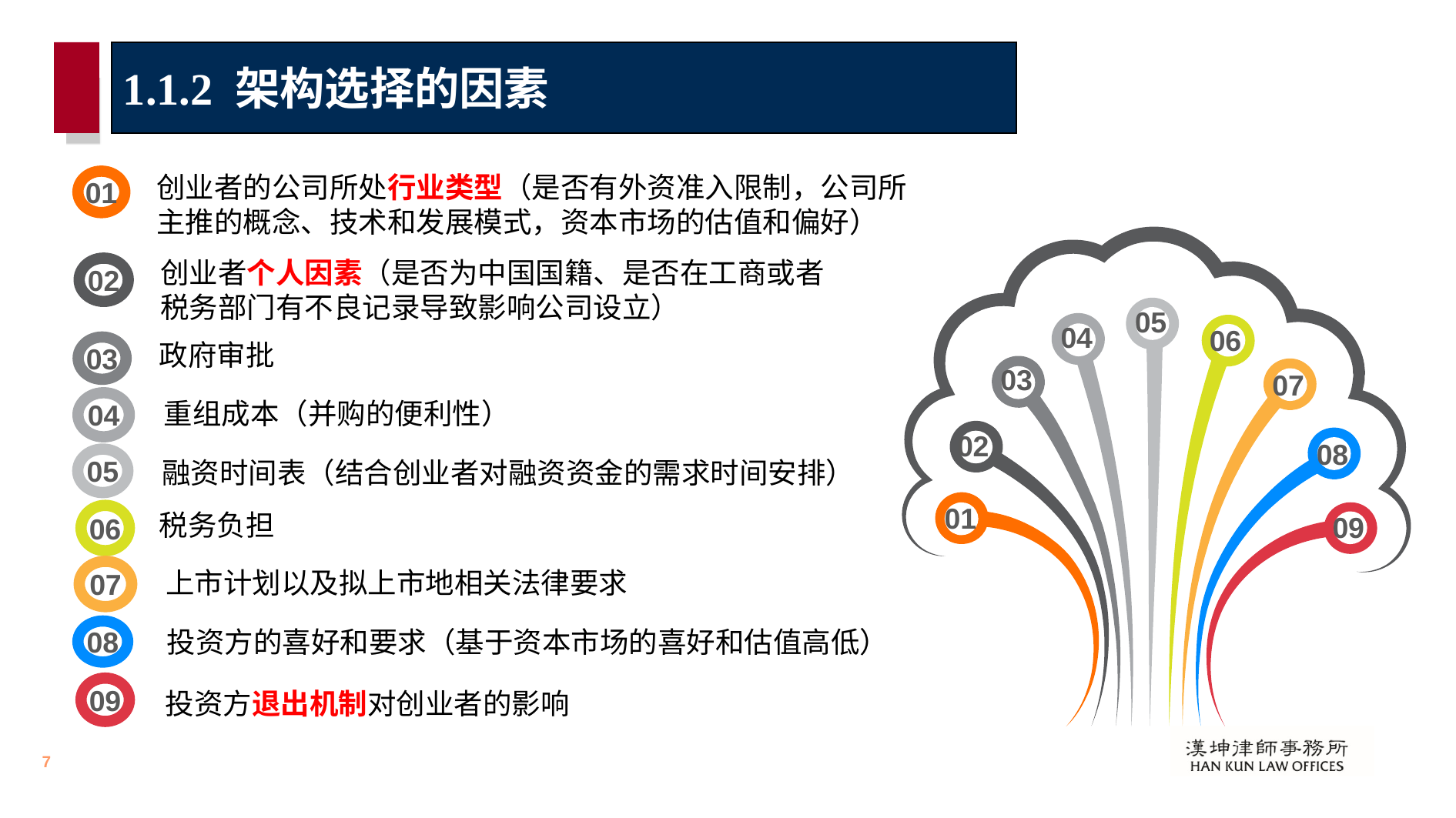

# 1.1.2 架构选择的因素
创业者的公司所处行业类型（是否有外资准入限制，公司所
主推的概念、技术和发展模式，资本市场的估值和偏好）
01
创业者个人因素（是否为中国国籍、是否在工商或者
税务部门有不良记录导致影响公司设立）
02
政府审批
03
重组成本（并购的便利性）
04
05
融资时间表（结合创业者对融资资金的需求时间安排）
税务负担
06
上市计划以及拟上市地相关法律要求
07
投资方的喜好和要求（基于资本市场的喜好和估值高低）
08
09
投资方退出机制对创业者的影响

05
04
06
03
07
02
08
01
09